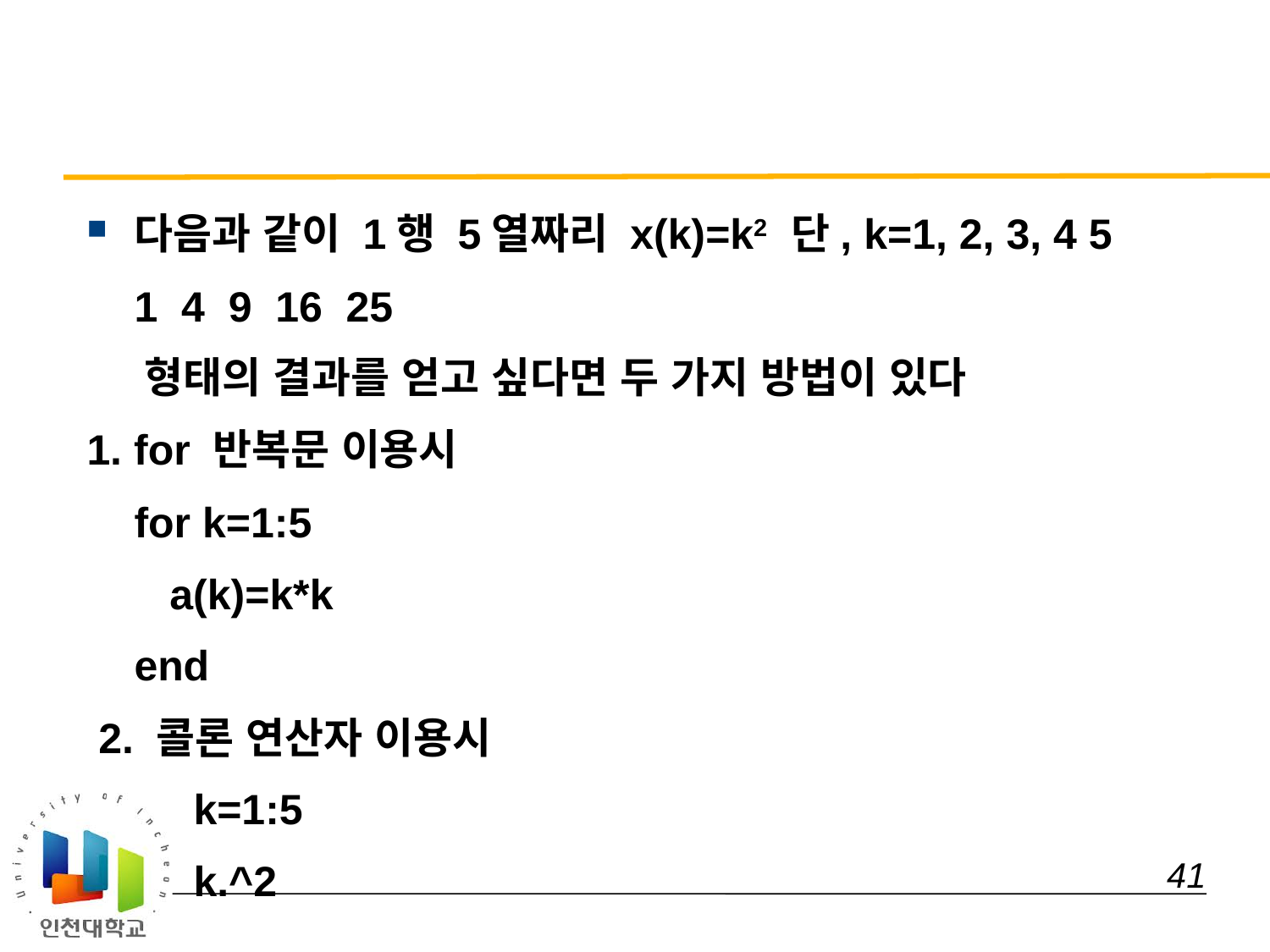

#
다음과 같이 1행 5열짜리 x(k)=k2  단, k=1, 2, 3, 4 5
    1  4  9  16  25
    형태의 결과를 얻고 싶다면 두 가지 방법이 있다
1. for 반복문 이용시
    for k=1:5
       a(k)=k*k
    end
 2. 콜론 연산자 이용시
         k=1:5
         k.^2
 41